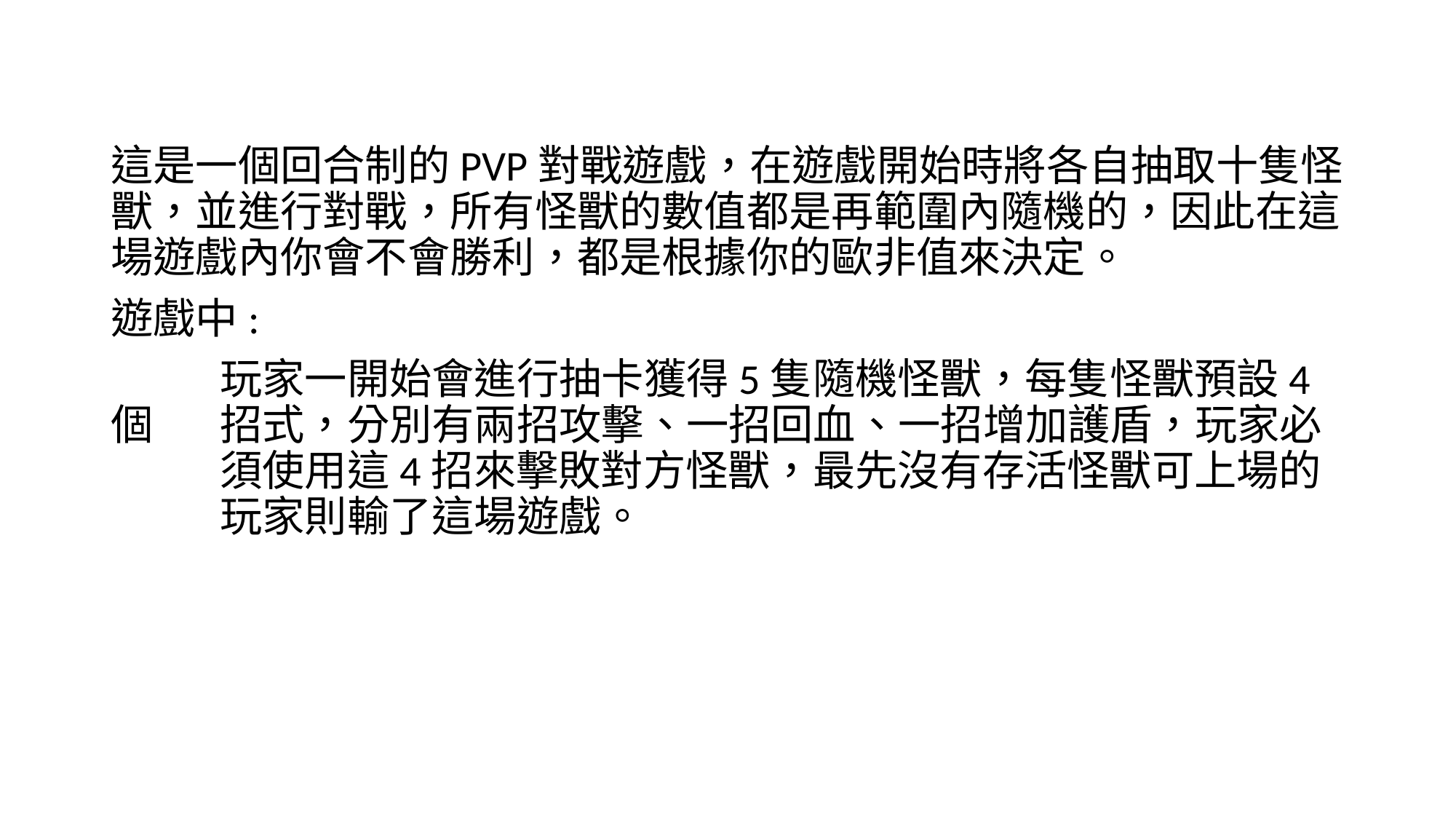

這是一個回合制的PVP對戰遊戲，在遊戲開始時將各自抽取十隻怪獸，並進行對戰，所有怪獸的數值都是再範圍內隨機的，因此在這場遊戲內你會不會勝利，都是根據你的歐非值來決定。
遊戲中:
	玩家一開始會進行抽卡獲得5隻隨機怪獸，每隻怪獸預設4個	招式，分別有兩招攻擊、一招回血、一招增加護盾，玩家必	須使用這4招來擊敗對方怪獸，最先沒有存活怪獸可上場的	玩家則輸了這場遊戲。